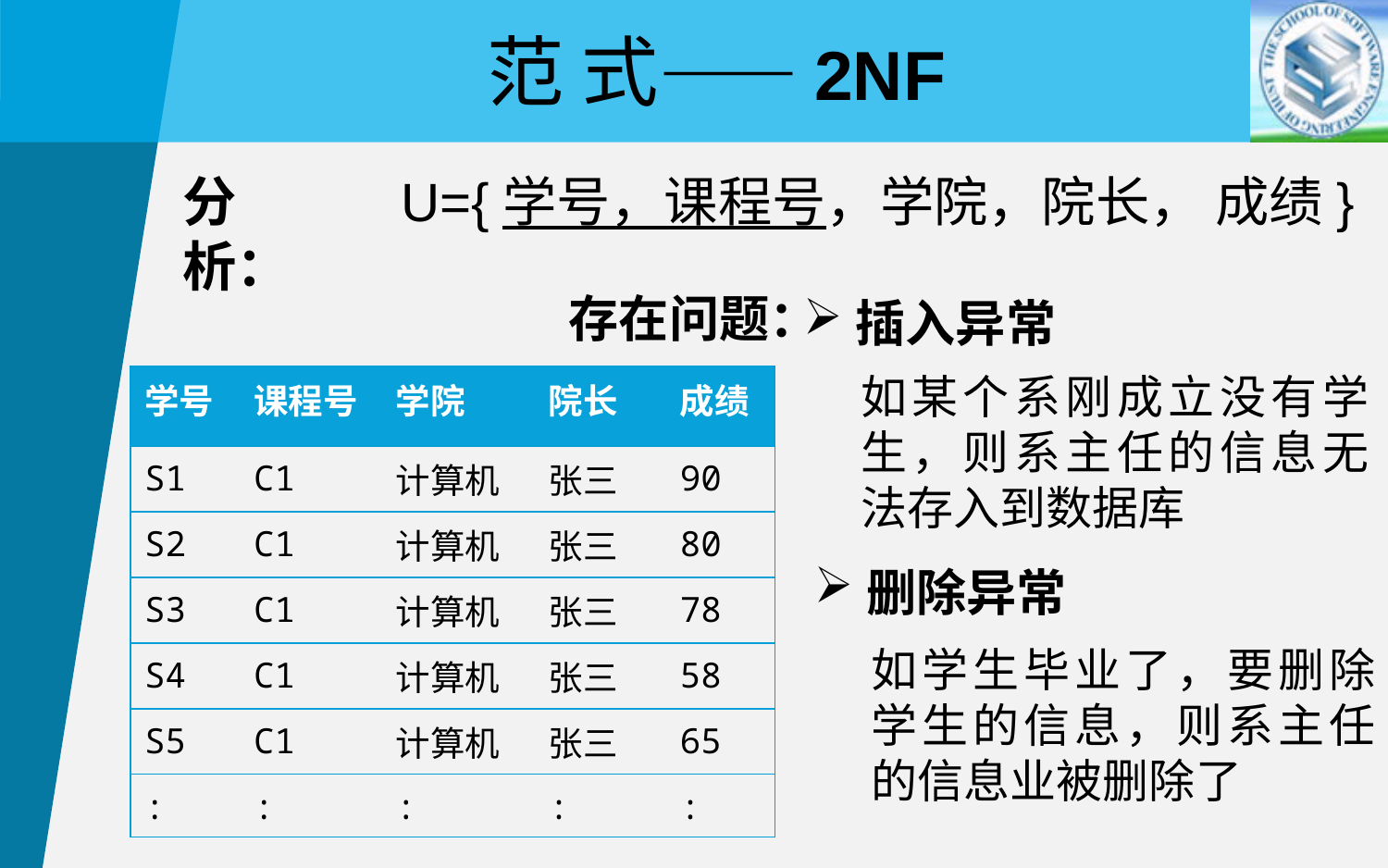

范 式——2NF
分析：
U={学号，课程号，学院，院长， 成绩}
存在问题：
插入异常
如某个系刚成立没有学生，则系主任的信息无法存入到数据库
| 学号 | 课程号 | 学院 | 院长 | 成绩 |
| --- | --- | --- | --- | --- |
| S1 | C1 | 计算机 | 张三 | 90 |
| S2 | C1 | 计算机 | 张三 | 80 |
| S3 | C1 | 计算机 | 张三 | 78 |
| S4 | C1 | 计算机 | 张三 | 58 |
| S5 | C1 | 计算机 | 张三 | 65 |
| : | : | : | : | : |
删除异常
如学生毕业了，要删除学生的信息，则系主任的信息业被删除了